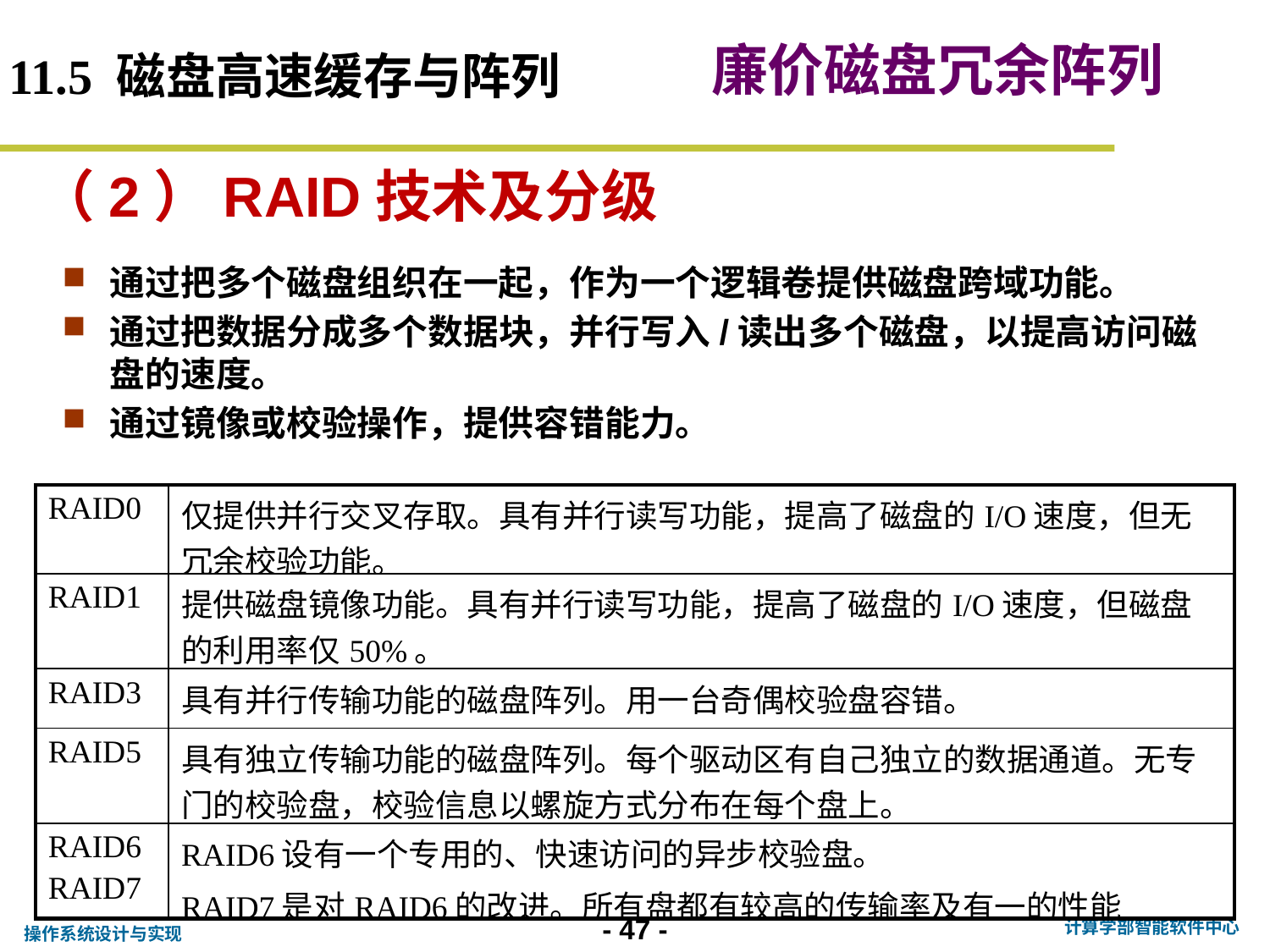

11.5 磁盘高速缓存与阵列
廉价磁盘冗余阵列
（2）RAID技术及分级
通过把多个磁盘组织在一起，作为一个逻辑卷提供磁盘跨域功能。
通过把数据分成多个数据块，并行写入/读出多个磁盘，以提高访问磁盘的速度。
通过镜像或校验操作，提供容错能力。
| RAID0 | 仅提供并行交叉存取。具有并行读写功能，提高了磁盘的I/O速度，但无冗余校验功能。 |
| --- | --- |
| RAID1 | 提供磁盘镜像功能。具有并行读写功能，提高了磁盘的I/O速度，但磁盘的利用率仅50%。 |
| RAID3 | 具有并行传输功能的磁盘阵列。用一台奇偶校验盘容错。 |
| RAID5 | 具有独立传输功能的磁盘阵列。每个驱动区有自己独立的数据通道。无专门的校验盘，校验信息以螺旋方式分布在每个盘上。 |
| RAID6 RAID7 | RAID6设有一个专用的、快速访问的异步校验盘。 RAID7是对RAID6的改进。所有盘都有较高的传输率及有一的性能 |